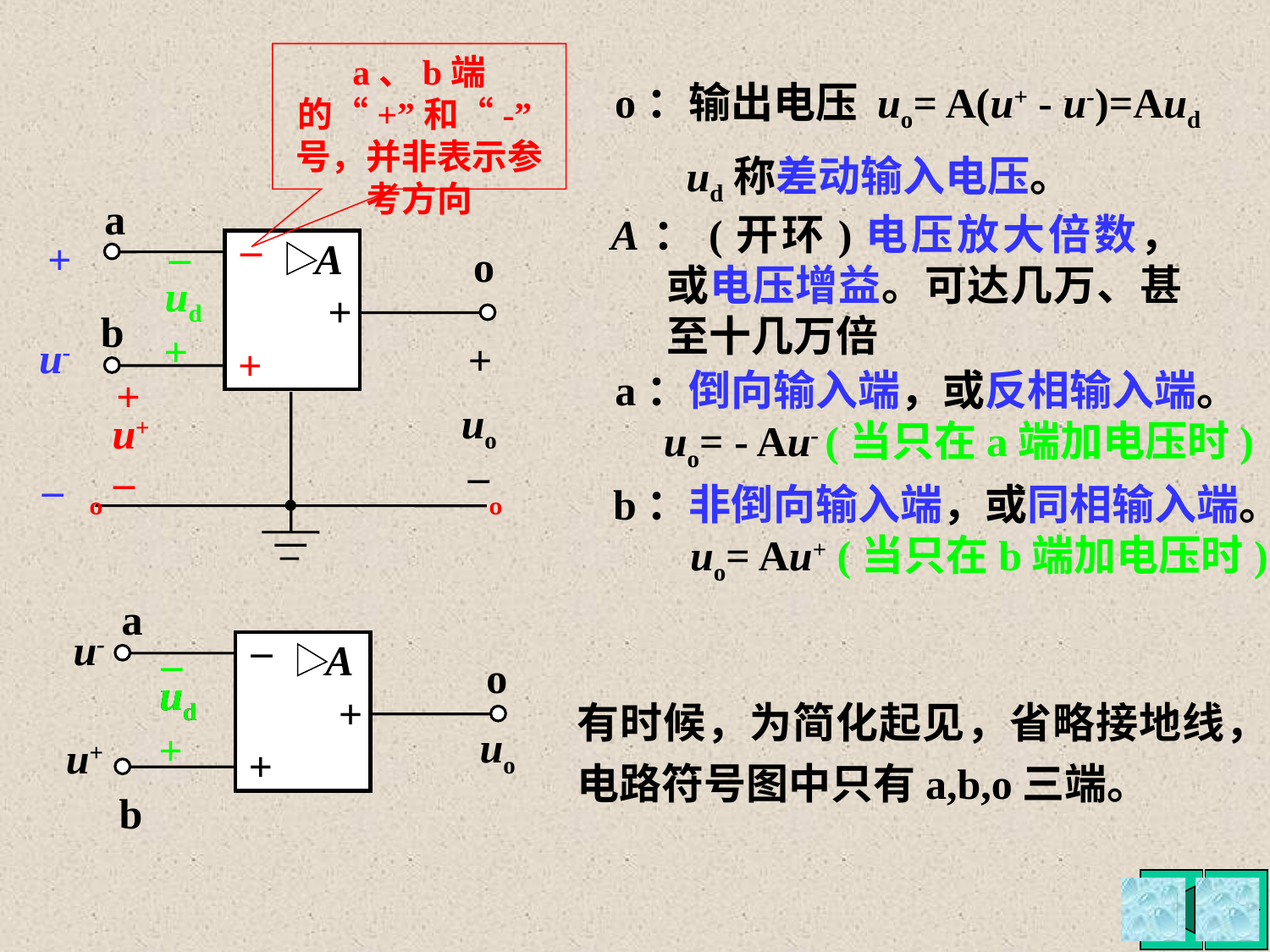

a、b端的“+”和“-”号，并非表示参考方向
o：输出电压 uo= A(u+ - u-)=Aud
ud称差动输入电压。
a
_
+
A

o

+
b

u-
+
+

+

uo

u+
_
_
_
º
º

A：(开环)电压放大倍数，或电压增益。可达几万、甚至十几万倍
_
+
ud
a：倒向输入端，或反相输入端。
      uo= - Au- (当只在a端加电压时)
b：非倒向输入端，或同相输入端。
      uo= Au+ (当只在b端加电压时)
a
_
u-
_
A

ud
ud
+

uo
+
u+
+

b
o
有时候，为简化起见，省略接地线，电路符号图中只有a,b,o三端。